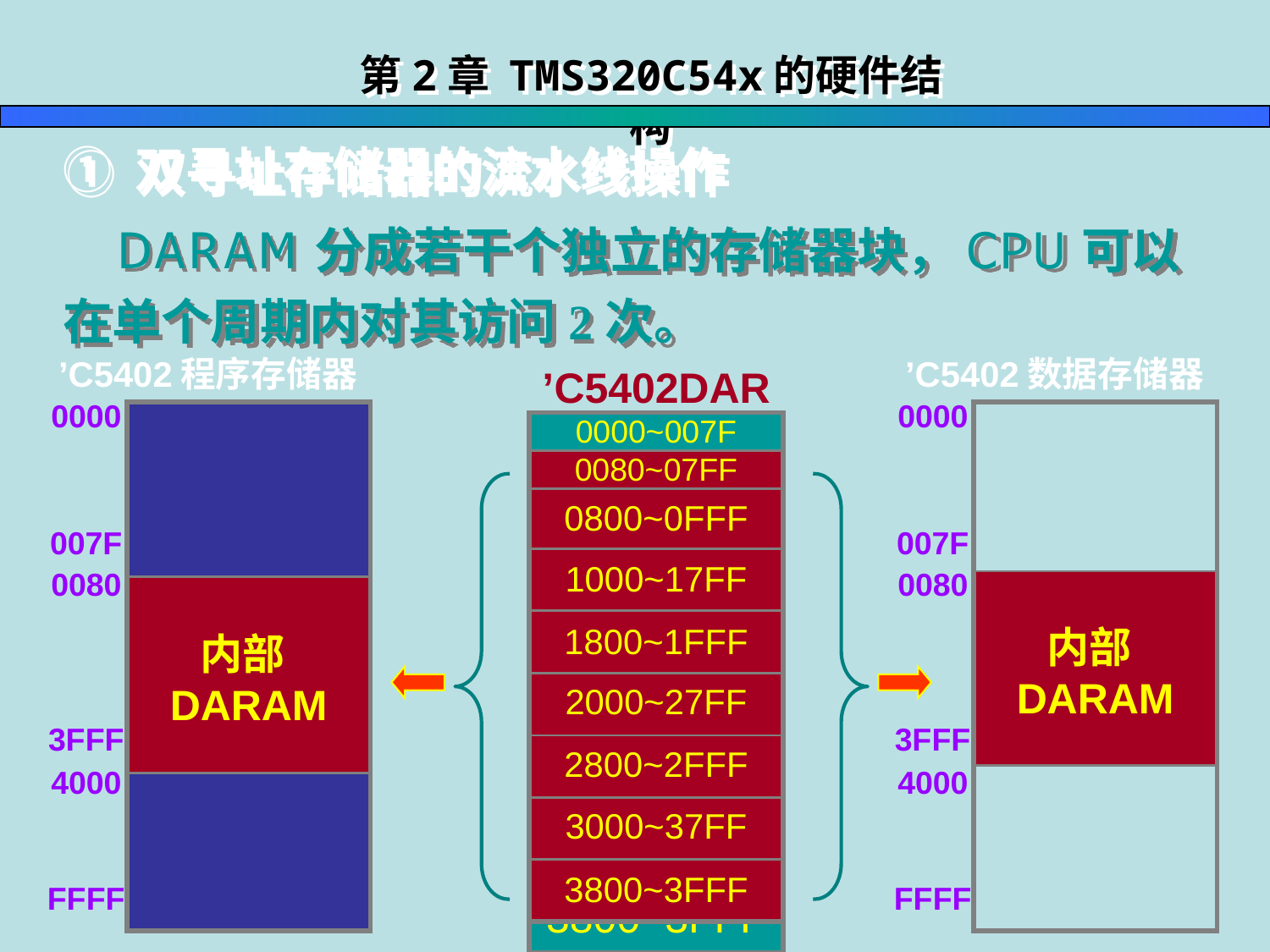

第2章 TMS320C54x的硬件结构

① 双寻址存储器的流水线操作
    DARAM分成若干个独立的存储器块，CPU可以在单个周期内对其访问2次。
| ’C5402程序存储器 |  |
| --- | --- |
| 0000 007F |  |
| 0080 3FFF |  |
| 4000 FFFF |  |
| ’C5402数据存储器 |  |
| --- | --- |
| 0000 007F |  |
| 0080 3FFF |  |
| 4000 FFFF |  |
| ’C5402DARAM |
| --- |
| 0000~07FF |
| 0800~0FFF |
| 1000~17FF |
| 1800~1FFF |
| 2000~27FF |
| 2800~2FFF |
| 3000~37FF |
| 3800~3FFF |
|  |
| --- |
| 内部DARAM |
|  |
|  |
| --- |
| 内部DARAM |
|  |
| 0000~007F |
| --- |
| 0080~07FF |
| 0800~0FFF |
| 1000~17FF |
| 1800~1FFF |
| 2000~27FF |
| 2800~2FFF |
| 3000~37FF |
| 3800~3FFF |

148